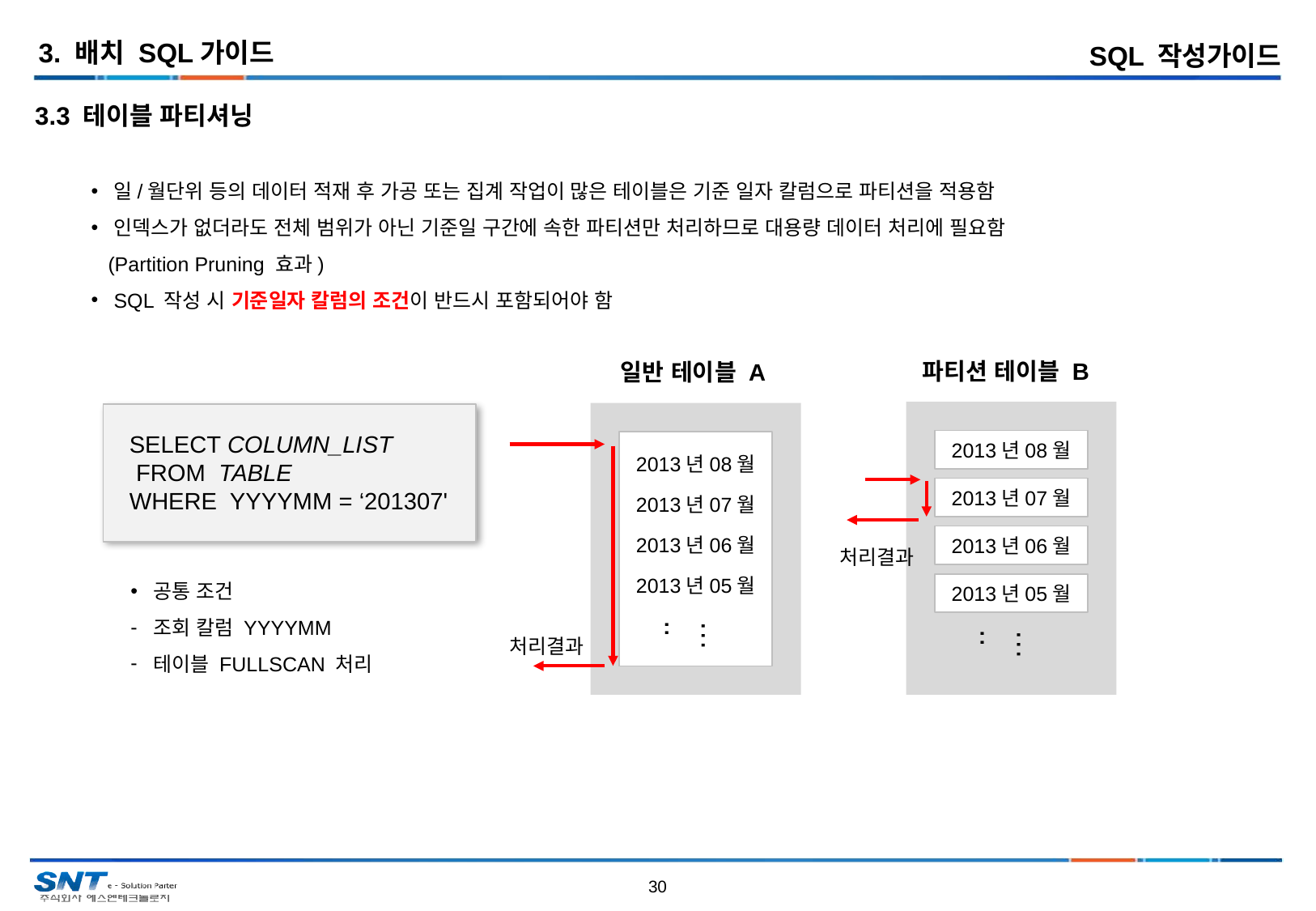

3. 배치 SQL가이드
SQL 작성가이드
3.3 테이블 파티셔닝
일/월단위 등의 데이터 적재 후 가공 또는 집계 작업이 많은 테이블은 기준 일자 칼럼으로 파티션을 적용함
인덱스가 없더라도 전체 범위가 아닌 기준일 구간에 속한 파티션만 처리하므로 대용량 데이터 처리에 필요함
   (Partition Pruning 효과)
SQL 작성 시 기준일자 칼럼의 조건이 반드시 포함되어야 함

파티션 테이블 B
일반 테이블 A

SELECT COLUMN_LIST
 FROM  TABLE
WHERE  YYYYMM = ‘201307'
2013년08월
2013년08월
2013년07월
2013년06월
2013년05월

2013년07월
2013년06월
처리결과
공통 조건
조회 칼럼 YYYYMM
테이블 FULLSCAN 처리

2013년05월
…..
처리결과
…..